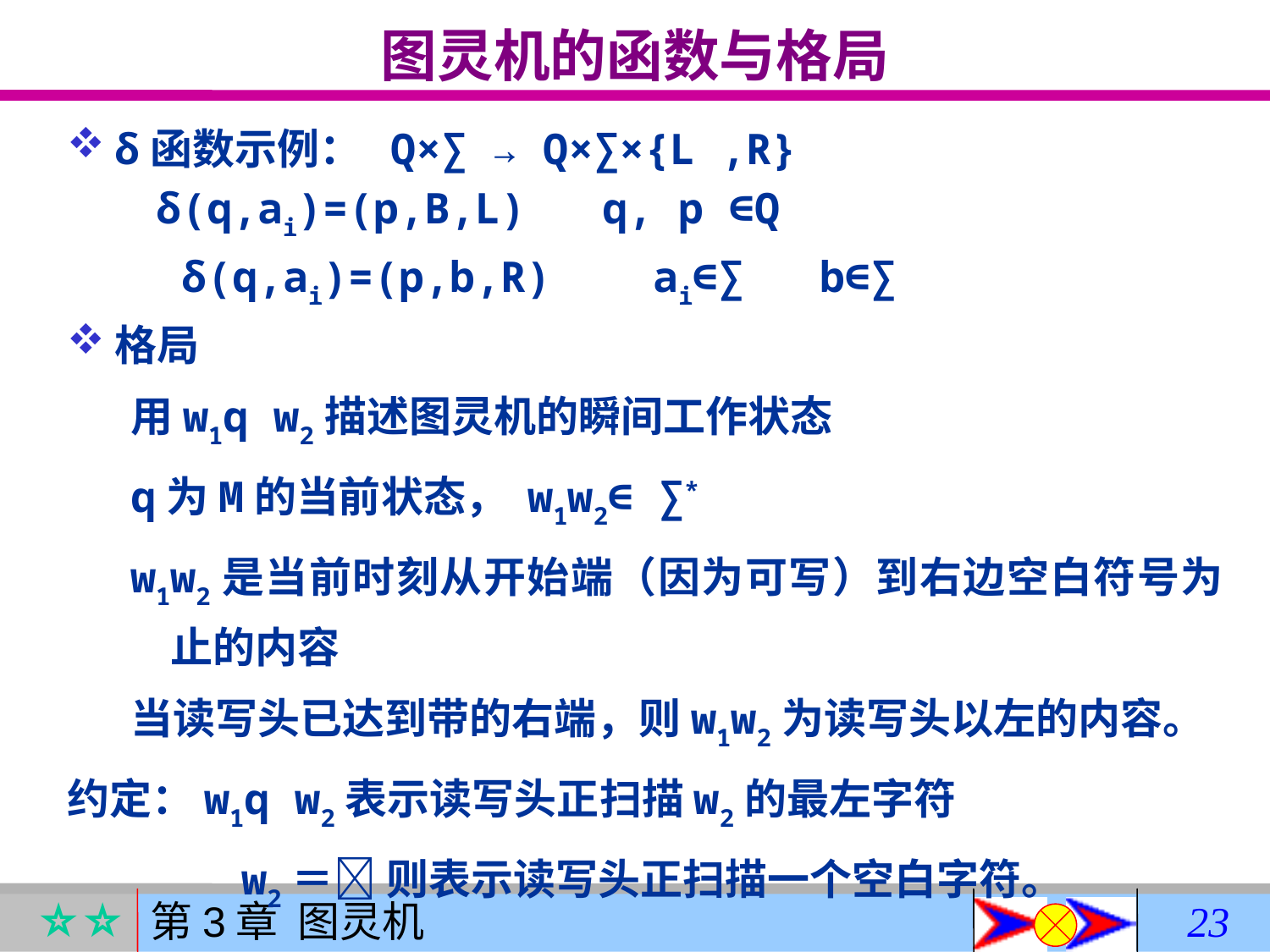

# 图灵机的函数与格局
δ函数示例：  Q×∑ → Q×∑×{L ,R}
 δ(q,ai)=(p,B,L)   q, p ∈Q
  δ(q,ai)=(p,b,R)    ai∈∑   b∈∑
格局
用w1q w2描述图灵机的瞬间工作状态
q为M的当前状态， w1w2∈ ∑*
w1w2是当前时刻从开始端（因为可写）到右边空白符号为止的内容
当读写头已达到带的右端，则w1w2为读写头以左的内容。
约定：w1q w2表示读写头正扫描w2的最左字符
		w2＝ε 则表示读写头正扫描一个空白字符。